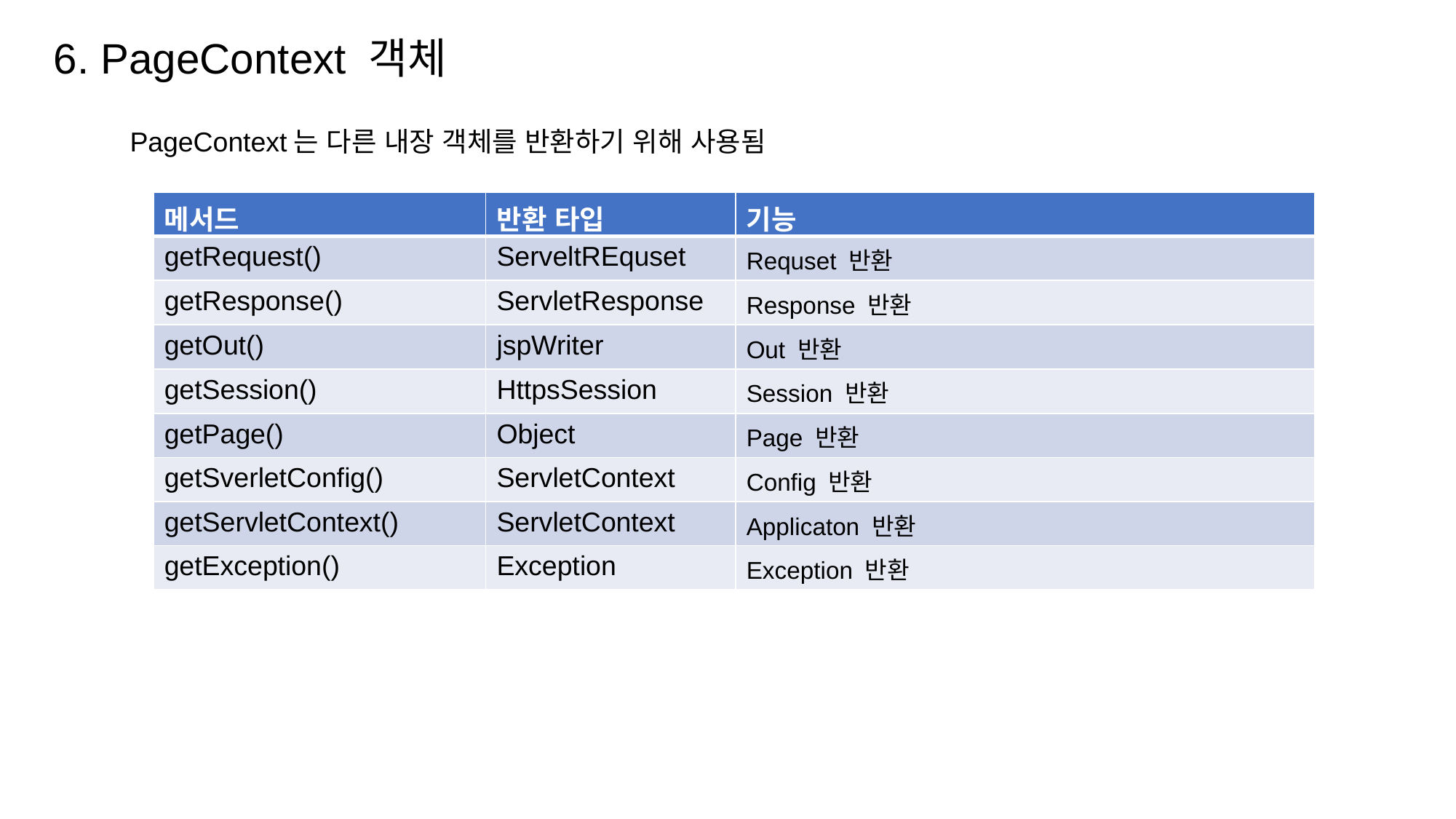

6. PageContext 객체
PageContext는 다른 내장 객체를 반환하기 위해 사용됨
| 메서드 | 반환 타입 | 기능 |
| --- | --- | --- |
| getRequest() | ServeltREquset | Requset 반환 |
| getResponse() | ServletResponse | Response 반환 |
| getOut() | jspWriter | Out 반환 |
| getSession() | HttpsSession | Session 반환 |
| getPage() | Object | Page 반환 |
| getSverletConfig() | ServletContext | Config 반환 |
| getServletContext() | ServletContext | Applicaton 반환 |
| getException() | Exception | Exception 반환 |